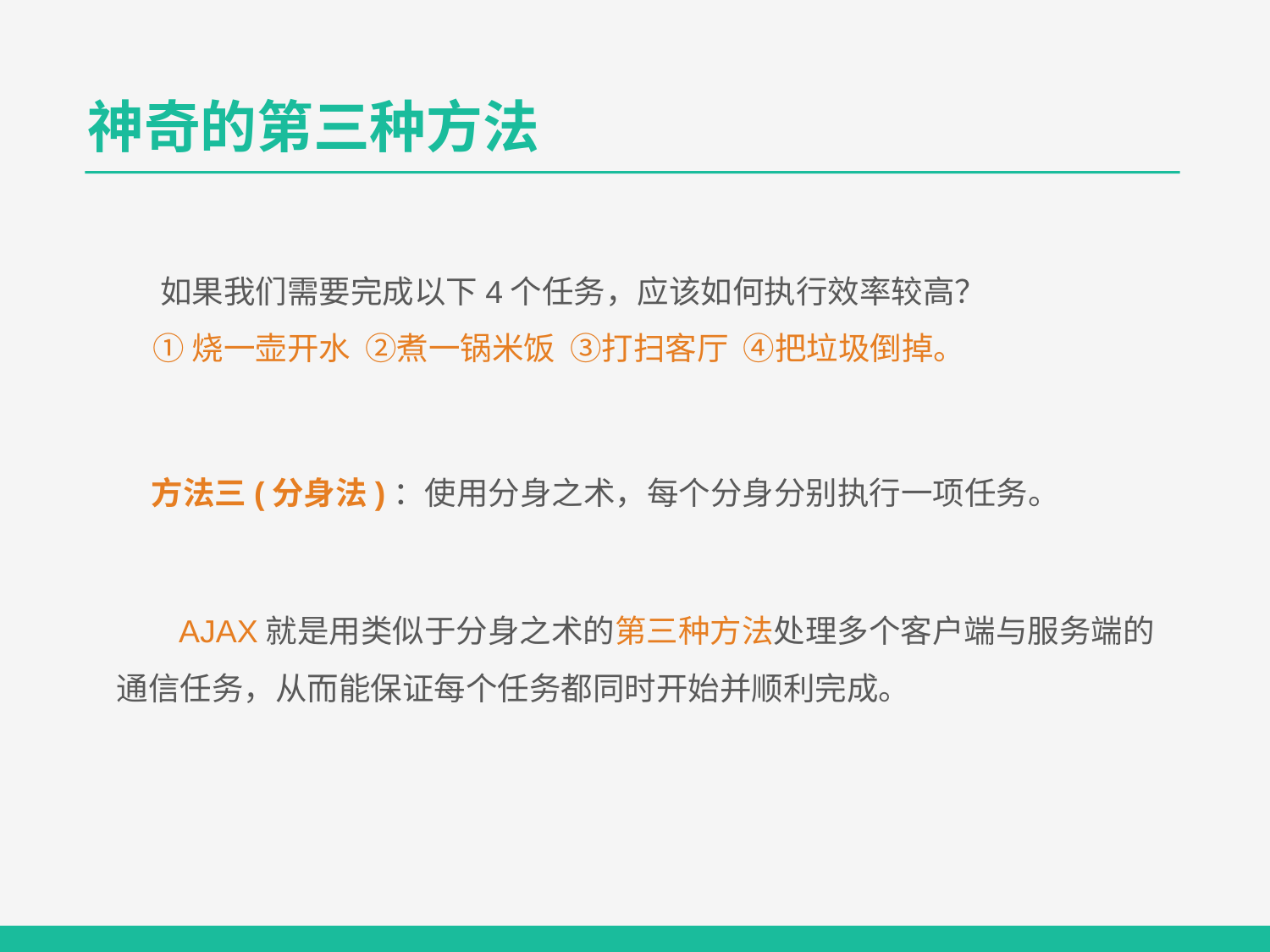

神奇的第三种方法

       如果我们需要完成以下4个任务，应该如何执行效率较高？
       ①烧一壶开水  ②煮一锅米饭  ③打扫客厅  ④把垃圾倒掉。
       方法三(分身法)：使用分身之术，每个分身分别执行一项任务。
       AJAX就是用类似于分身之术的第三种方法处理多个客户端与服务端的
通信任务，从而能保证每个任务都同时开始并顺利完成。